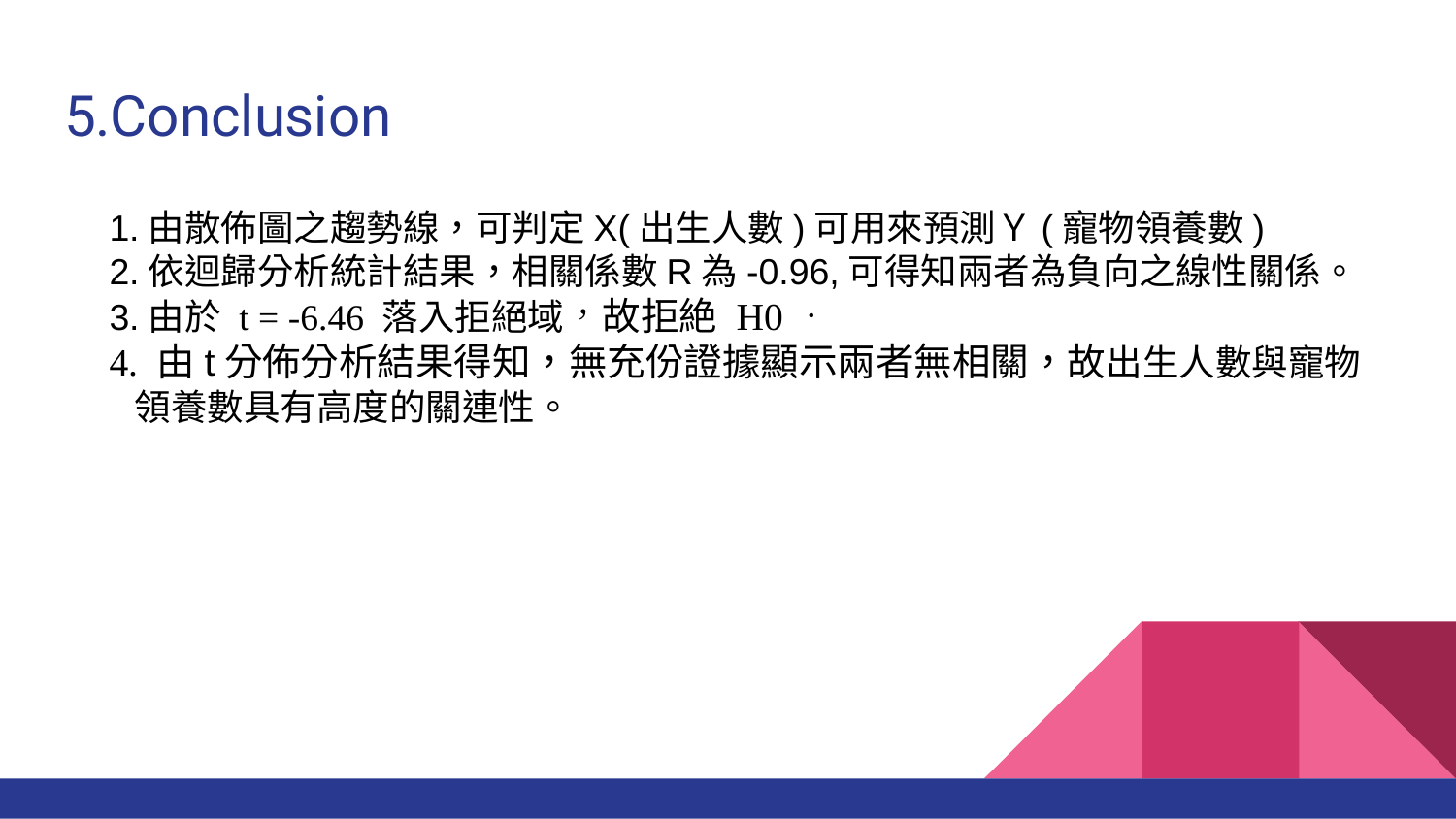

# 5.Conclusion
1.由散佈圖之趨勢線，可判定X(出生人數)可用來預測Ｙ(寵物領養數)
2.依迴歸分析統計結果，相關係數R為-0.96,可得知兩者為負向之線性關係。
3.由於 t = -6.46 落入拒絕域，故拒絶 H0．
4. 由t分佈分析結果得知，無充份證據顯示兩者無相關，故出生人數與寵物
  領養數具有高度的關連性。